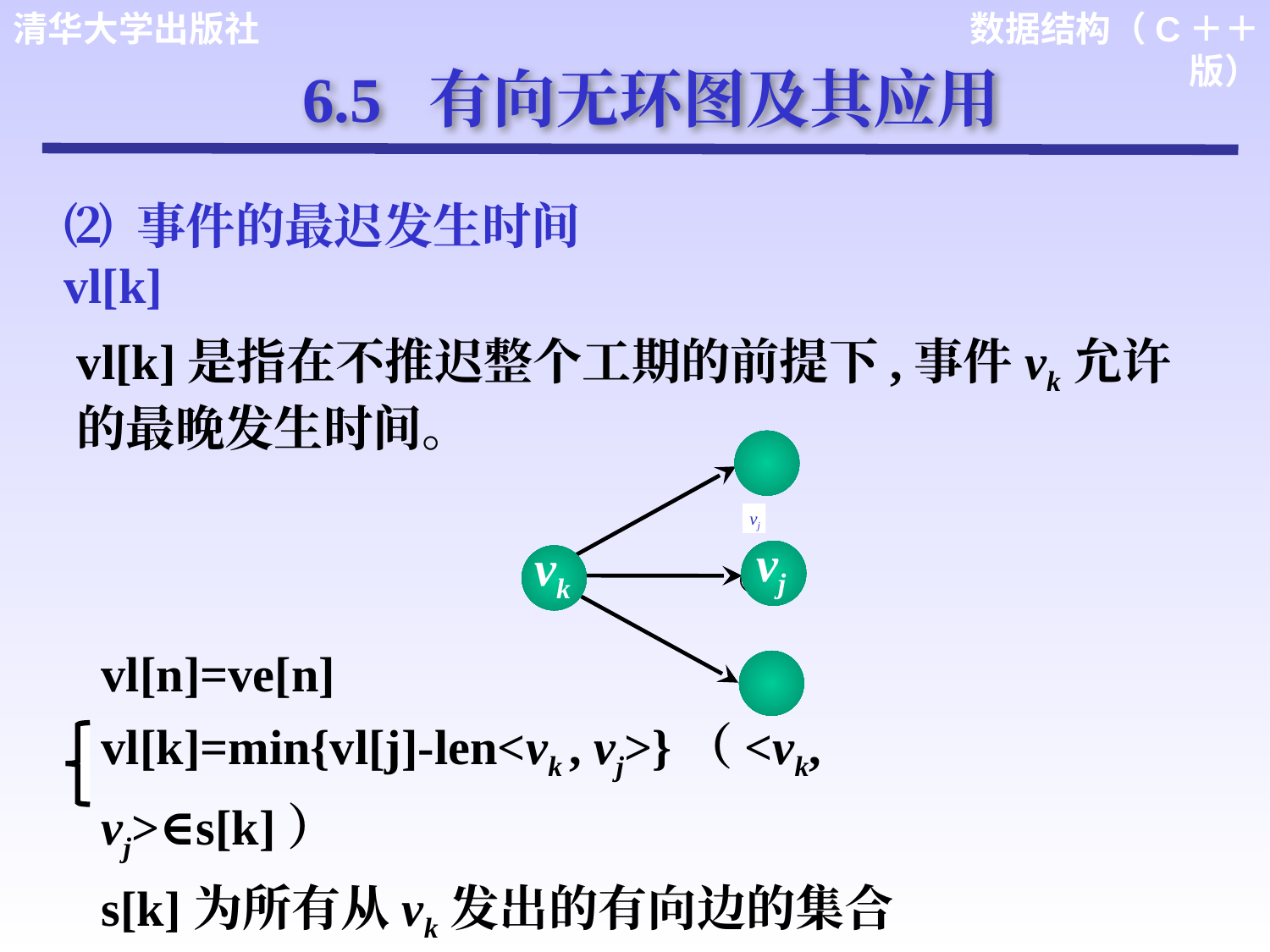

6.5  有向无环图及其应用
⑵ 事件的最迟发生时间vl[k]
vl[k]是指在不推迟整个工期的前提下,事件vk允许的最晚发生时间。

vj
vj
vk

vl[n]=ve[n]
vl[k]=min{vl[j]-len<vk , vj>}（<vk, vj>∈s[k]）
s[k]为所有从vk发出的有向边的集合